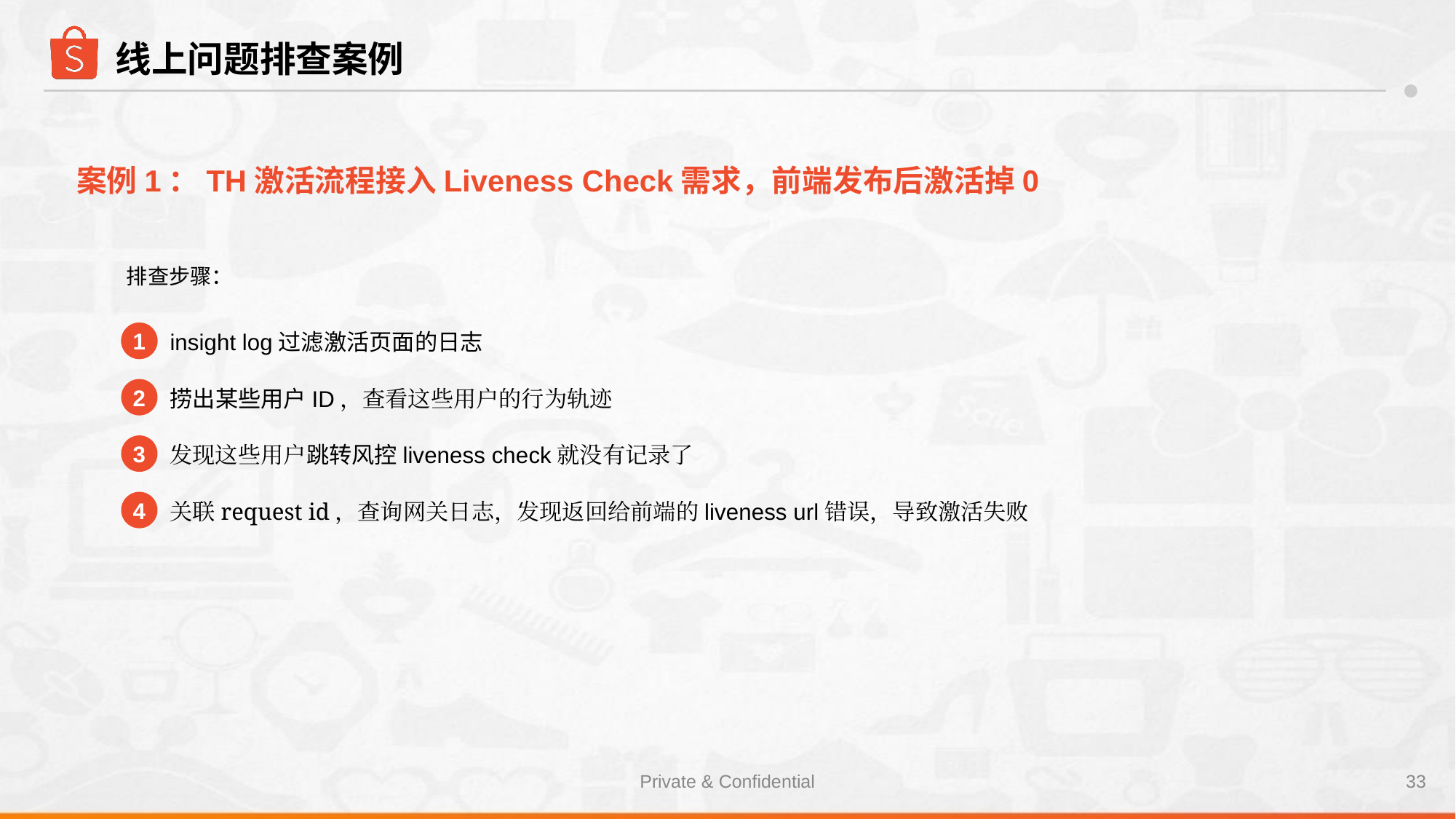

# 线上问题排查案例
案例1：TH激活流程接入Liveness Check需求，前端发布后激活掉0
排查步骤：

1

1
insight log过滤激活页面的日志

2
捞出某些用户ID，查看这些用户的行为轨迹

3
发现这些用户跳转风控liveness check就没有记录了

4
关联request id，查询网关日志，发现返回给前端的liveness url错误，导致激活失败
Private & Confidential
33